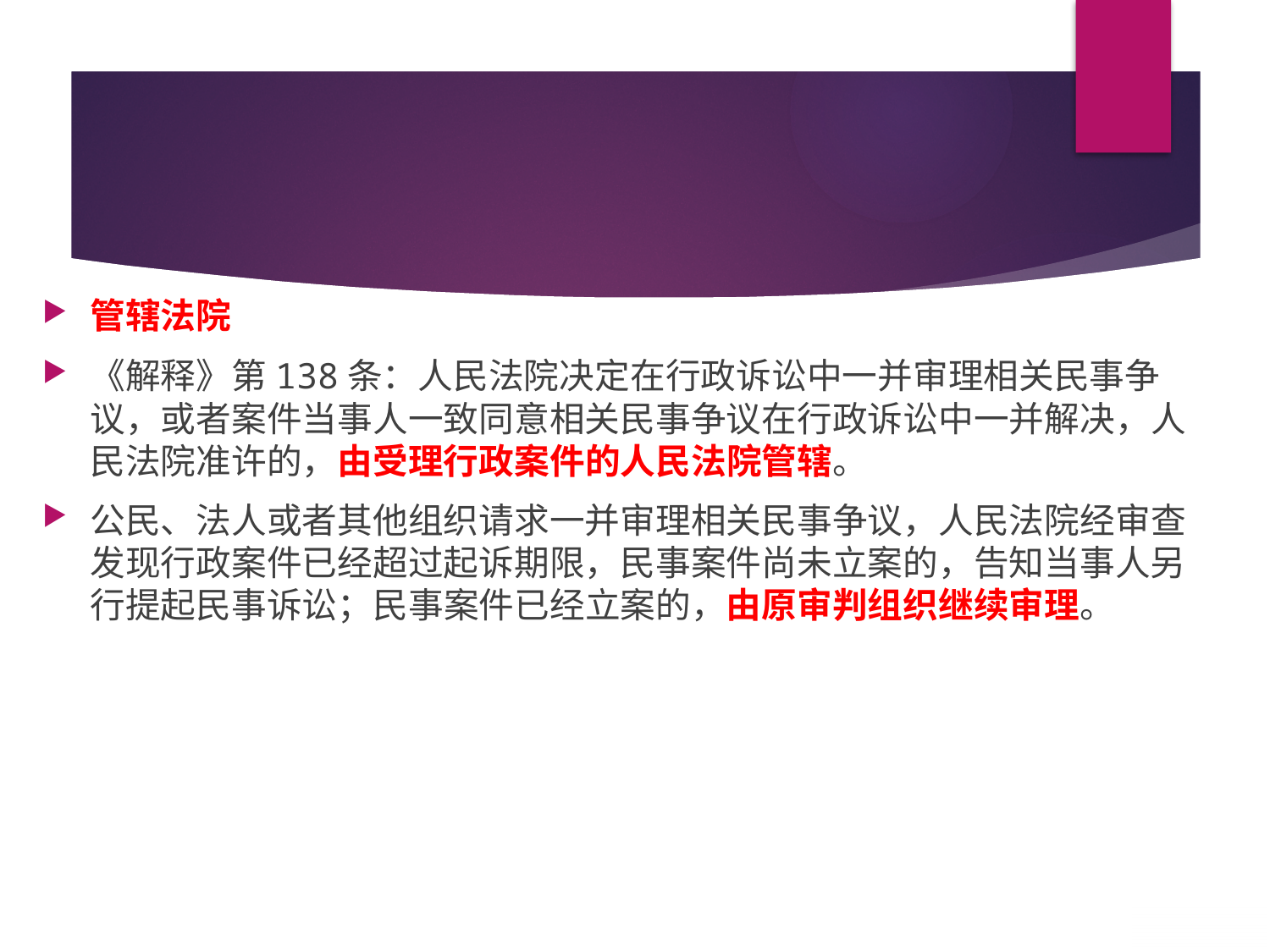

#
管辖法院
《解释》第138条：人民法院决定在行政诉讼中一并审理相关民事争议，或者案件当事人一致同意相关民事争议在行政诉讼中一并解决，人民法院准许的，由受理行政案件的人民法院管辖。
公民、法人或者其他组织请求一并审理相关民事争议，人民法院经审查发现行政案件已经超过起诉期限，民事案件尚未立案的，告知当事人另行提起民事诉讼；民事案件已经立案的，由原审判组织继续审理。